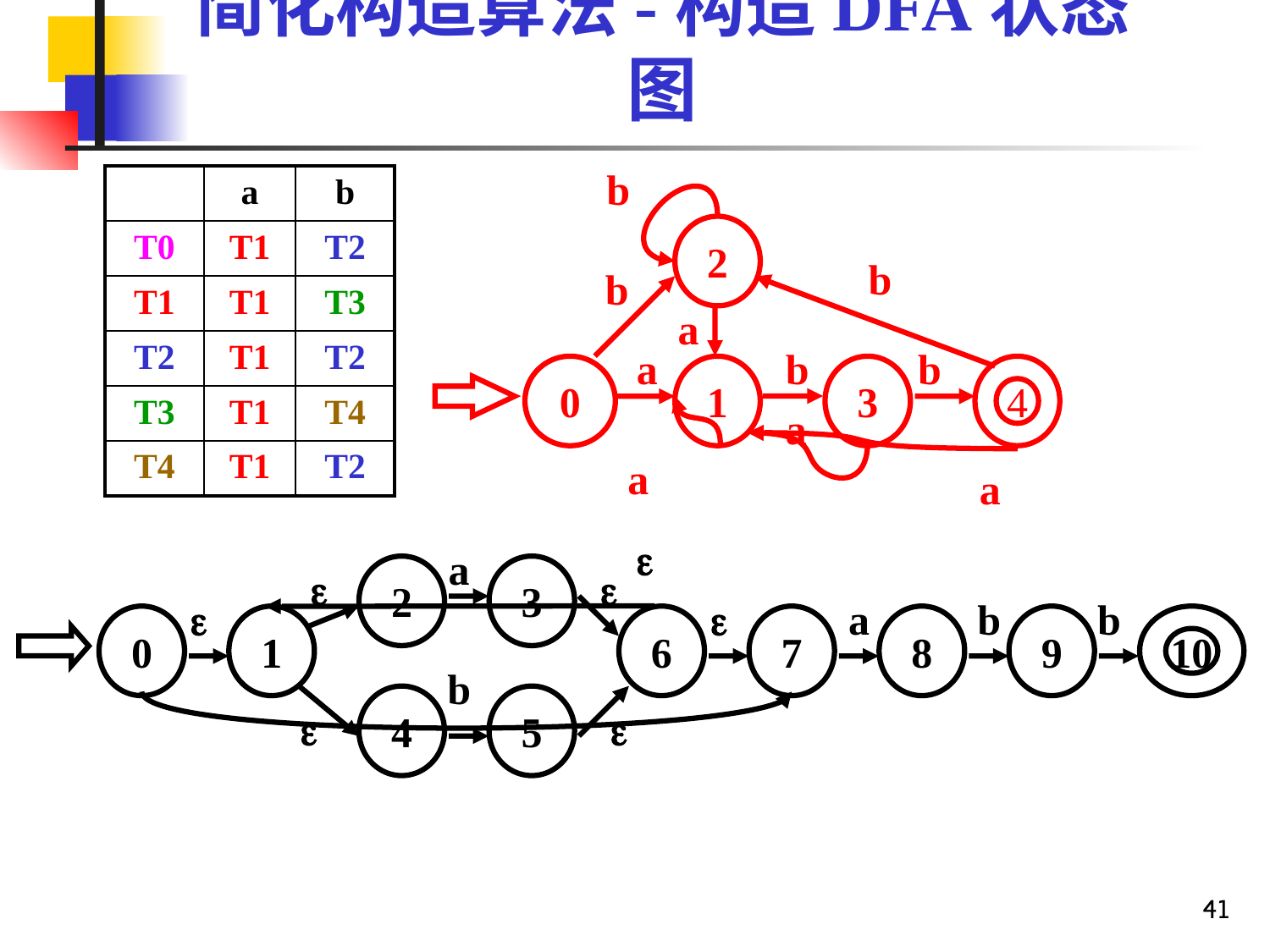

# 简化构造算法-构造DFA状态图
b
|  | a | b |
| --- | --- | --- |
| T0 | T1 | T2 |
| T1 | T1 | T3 |
| T2 | T1 | T2 |
| T3 | T1 | T4 |
| T4 | T1 | T2 |
2
b
b

a

a
b
b
0
1
3
4

a

a
a
ε
a
ε
2
3
ε
ε
ε
a
b
b

0
1

6
7
8
9
10

b

4
5

ε
ε

41